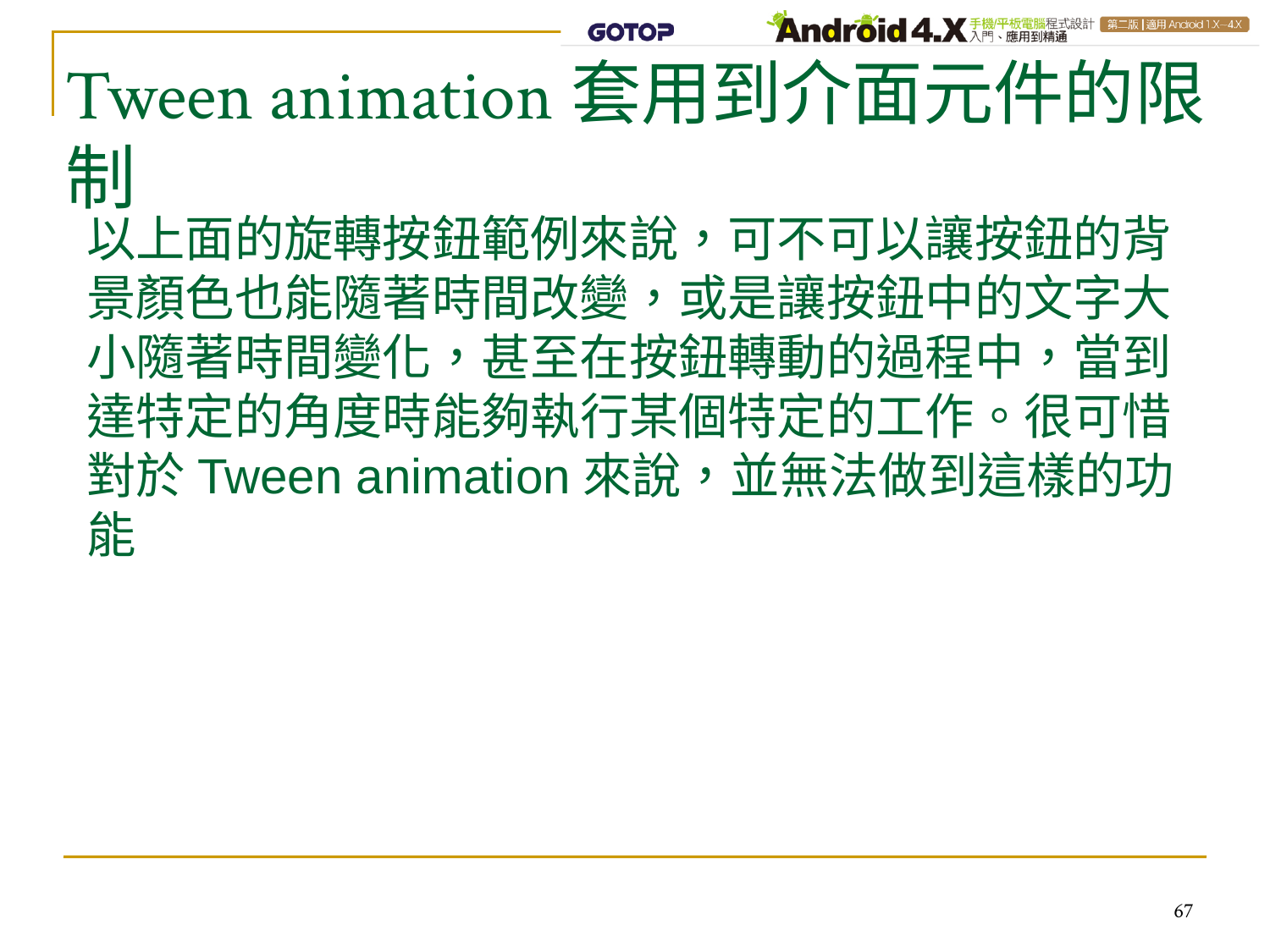

# Tween animation套用到介面元件的限制
以上面的旋轉按鈕範例來說，可不可以讓按鈕的背景顏色也能隨著時間改變，或是讓按鈕中的文字大小隨著時間變化，甚至在按鈕轉動的過程中，當到達特定的角度時能夠執行某個特定的工作。很可惜對於Tween animation來說，並無法做到這樣的功能
67